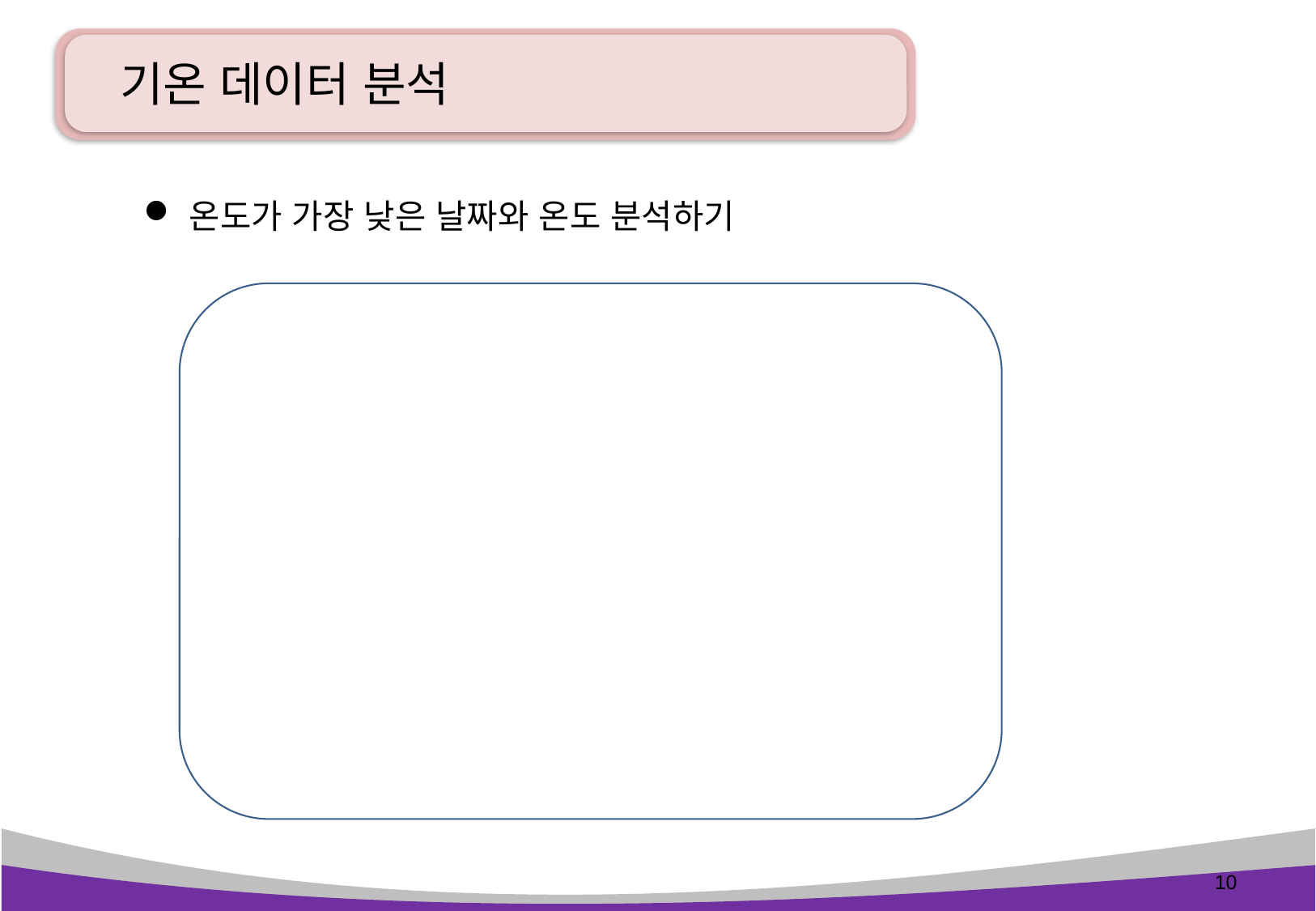

# 기온 데이터 분석
온도가 가장 낮은 날짜와 온도 분석하기

10